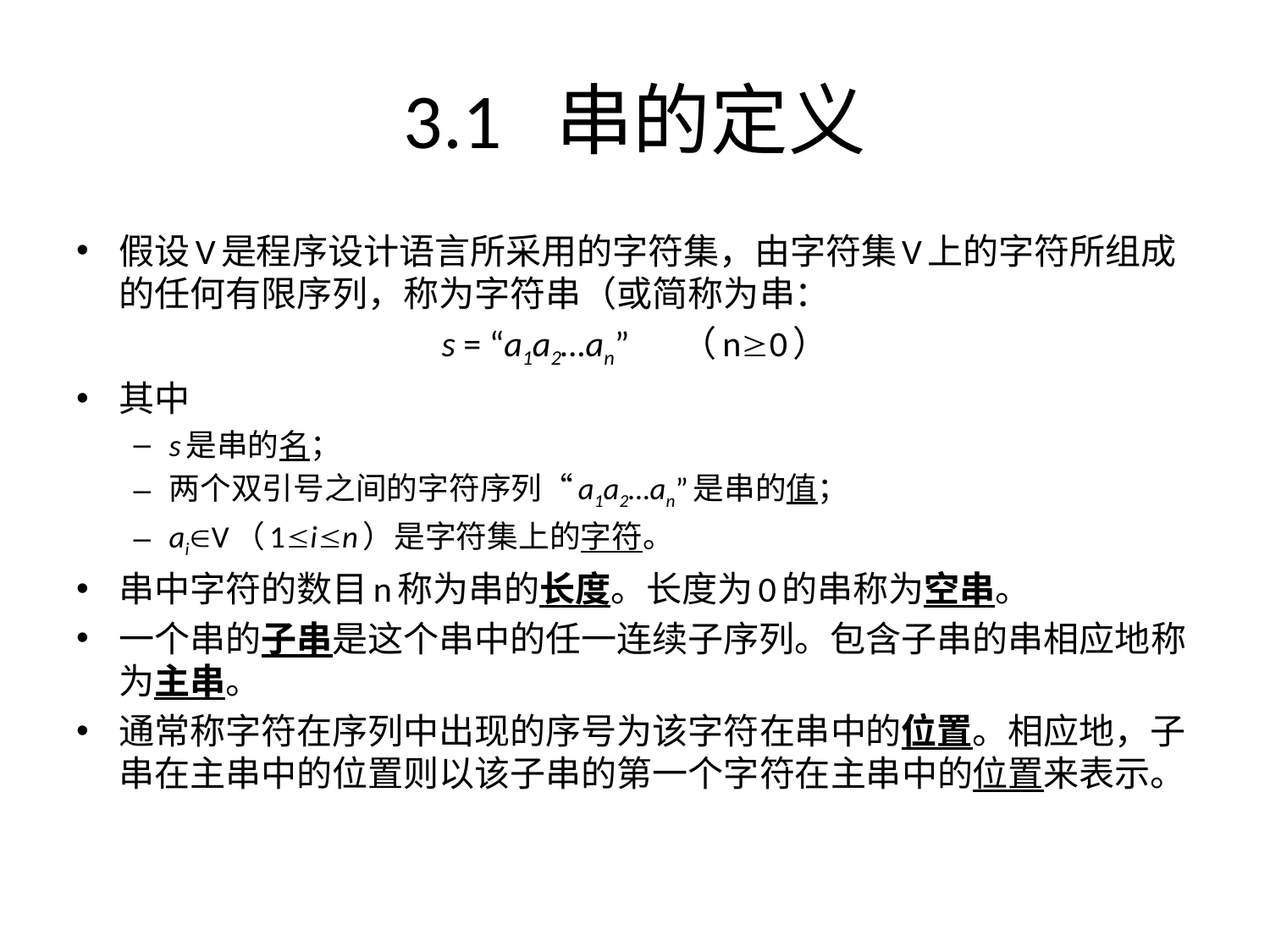

# 3.1  串的定义
假设V是程序设计语言所采用的字符集，由字符集V上的字符所组成的任何有限序列，称为字符串（或简称为串：
s = “a1a2…an”		（n≥0）
其中
s是串的名；
两个双引号之间的字符序列“a1a2…an”是串的值；
ai∈V（1≤i≤n）是字符集上的字符。
串中字符的数目n称为串的长度。长度为0的串称为空串。
一个串的子串是这个串中的任一连续子序列。包含子串的串相应地称为主串。
通常称字符在序列中出现的序号为该字符在串中的位置。相应地，子串在主串中的位置则以该子串的第一个字符在主串中的位置来表示。